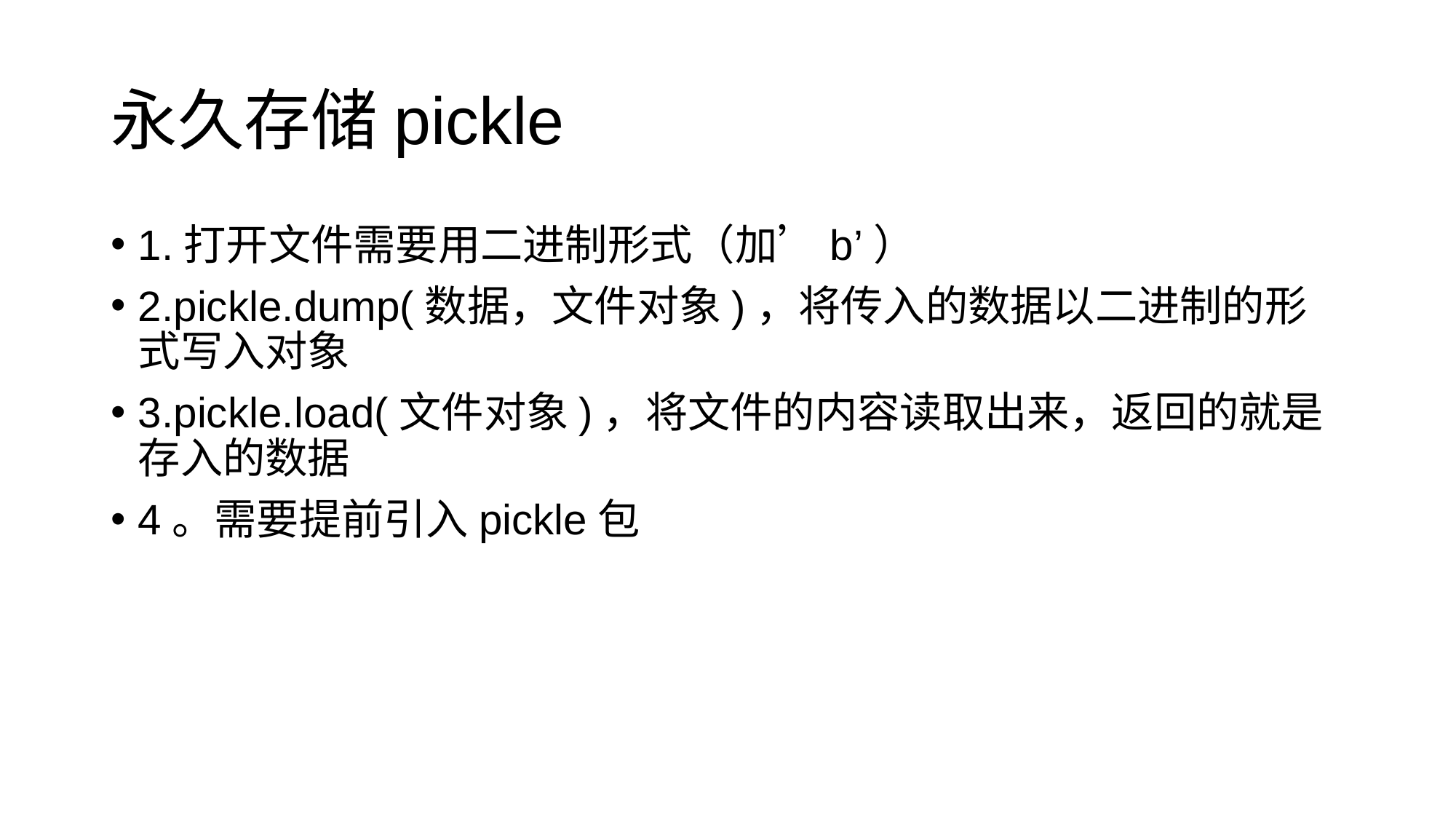

# 永久存储pickle
1.打开文件需要用二进制形式（加’b’）
2.pickle.dump(数据，文件对象)，将传入的数据以二进制的形式写入对象
3.pickle.load(文件对象)，将文件的内容读取出来，返回的就是存入的数据
4。需要提前引入pickle包